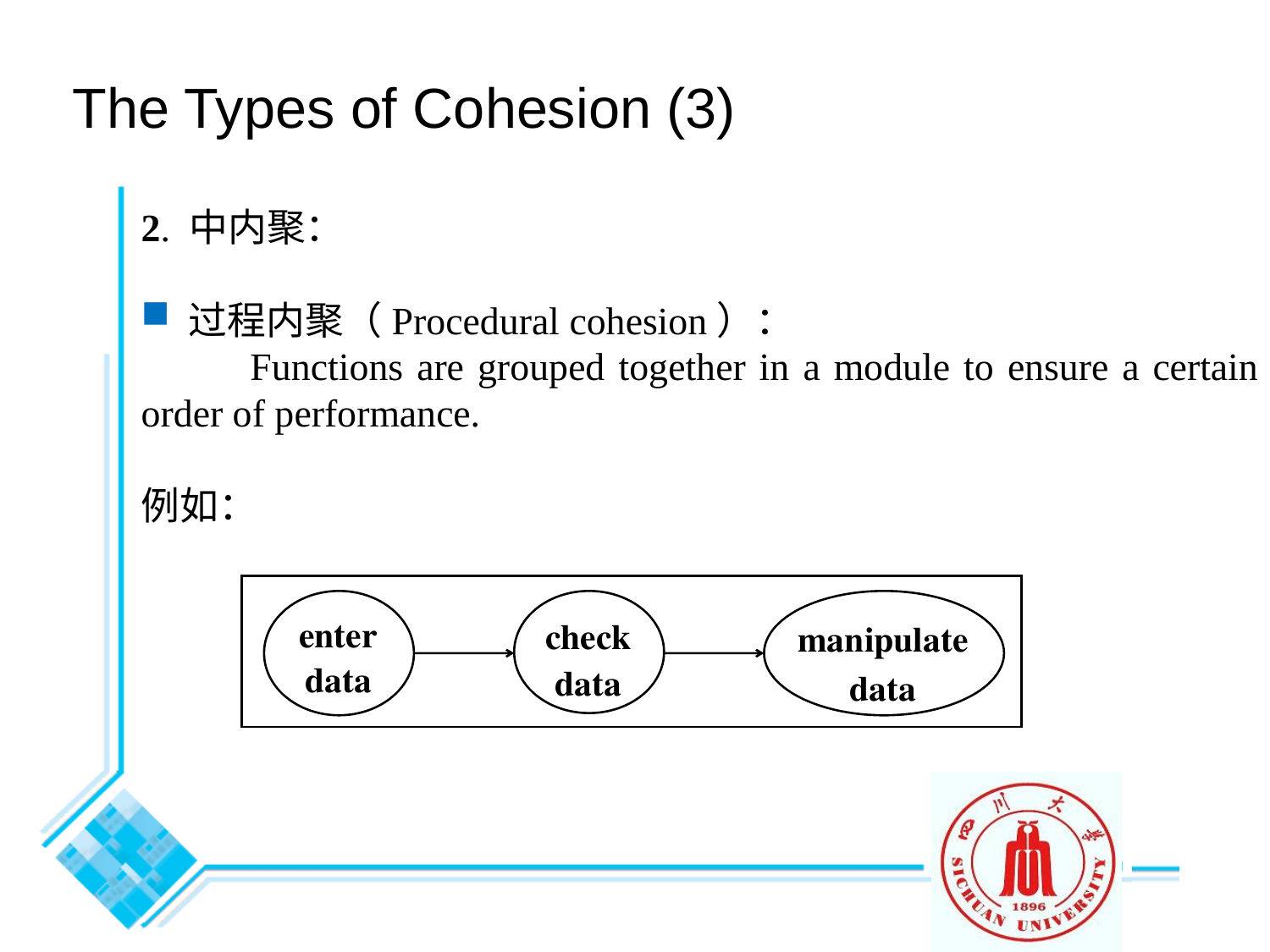

The Types of Cohesion (3)
2. 中内聚：

过程内聚（Procedural cohesion）：
        Functions are grouped together in a module to ensure a certain order of performance.

例如：

enter data

check data

manipulate data